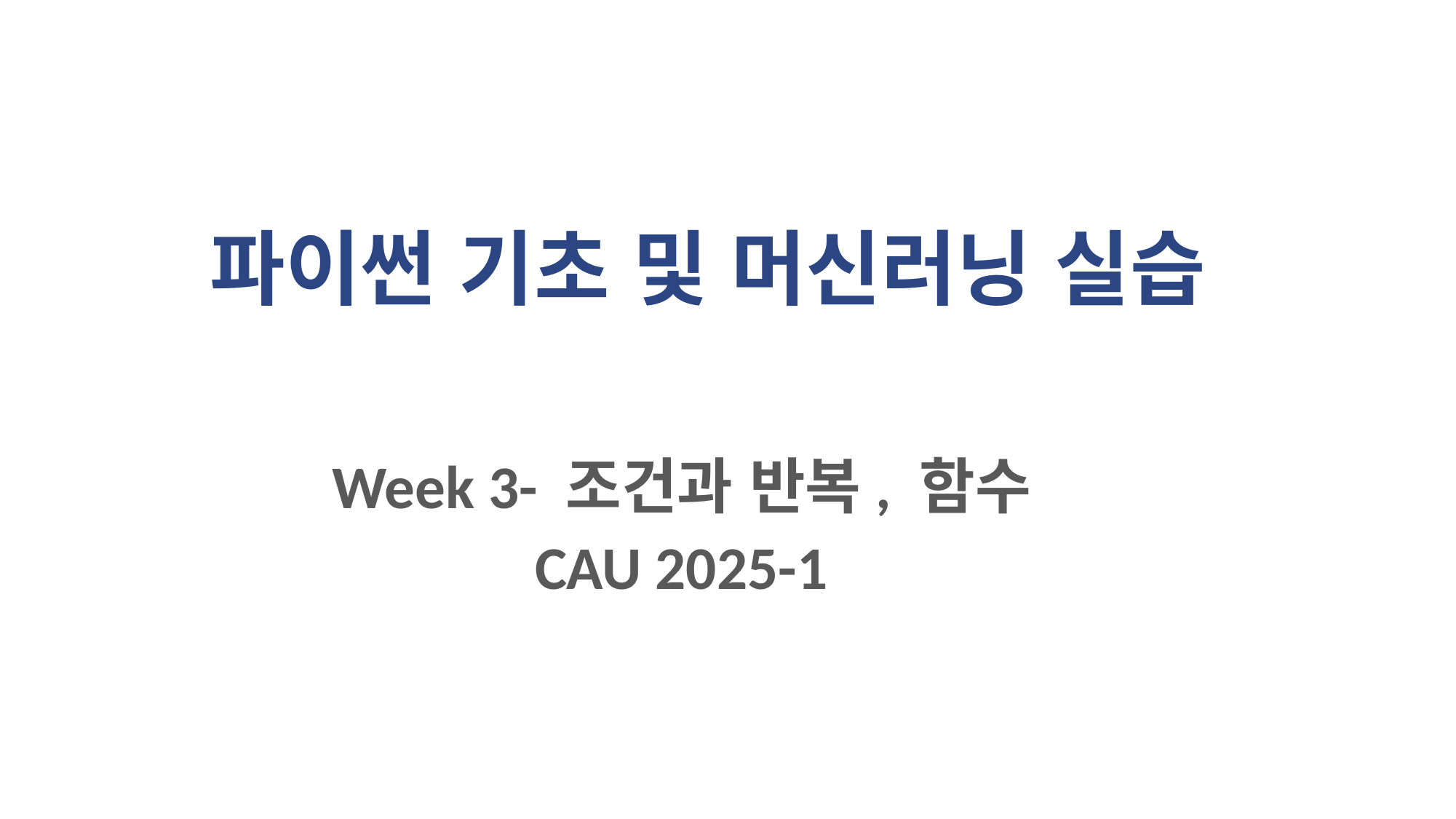

# 파이썬 기초 및 머신러닝 실습
Week 3- 조건과 반복, 함수
CAU 2025-1